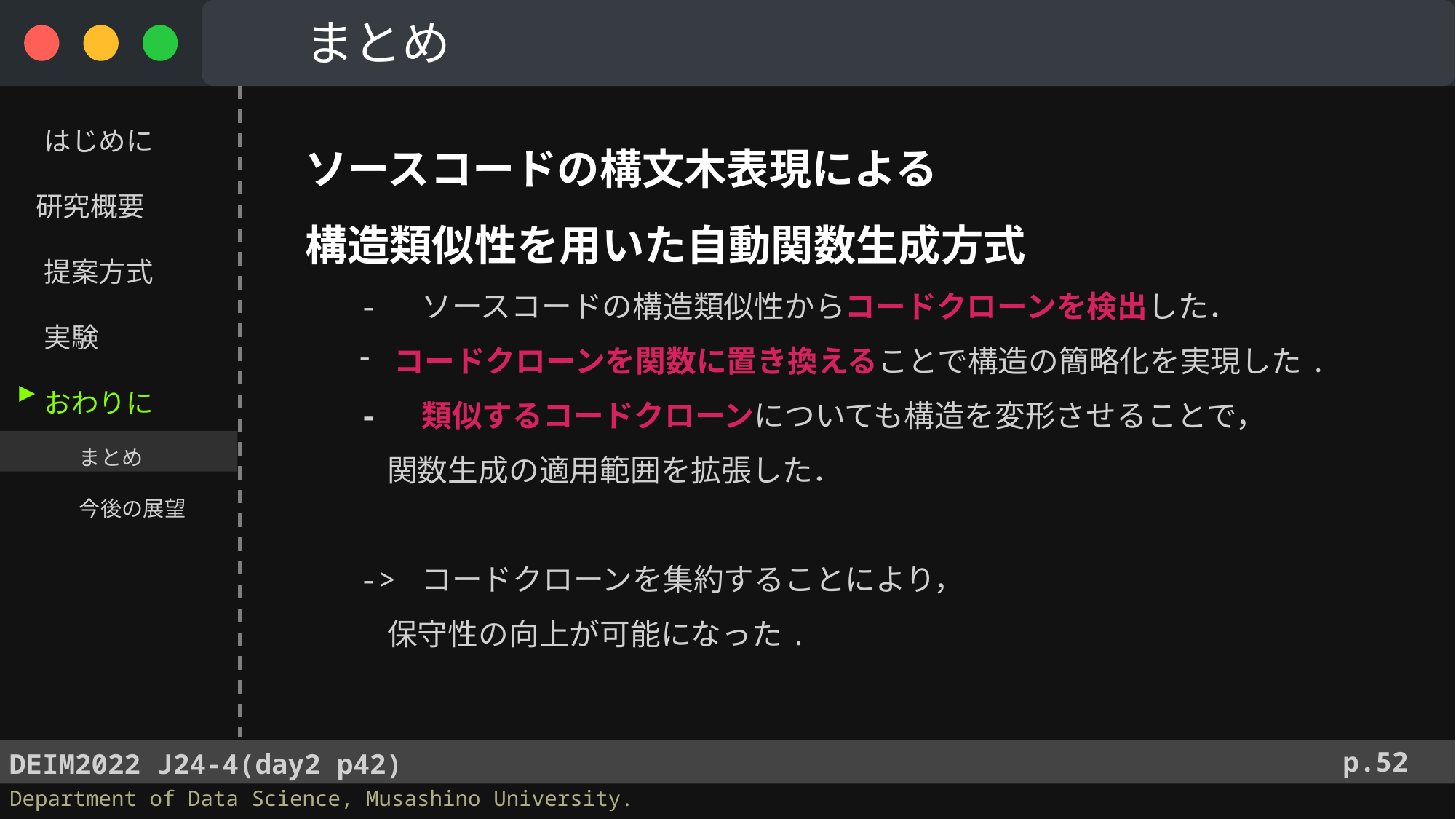

まとめ
　 はじめに
   研究概要
　 提案方式
　 実験
　 おわりに
　　　 まとめ
　　　 今後の展望

ソースコードの構文木表現による
構造類似性を用いた自動関数生成方式
-  ソースコードの構造類似性からコードクローンを検出した．
コードクローンを関数に置き換えることで構造の簡略化を実現した.
-  類似するコードクローンについても構造を変形させることで，
   関数生成の適用範囲を拡張した．

-> コードクローンを集約することにより，
   保守性の向上が可能になった.

▶︎

p.52